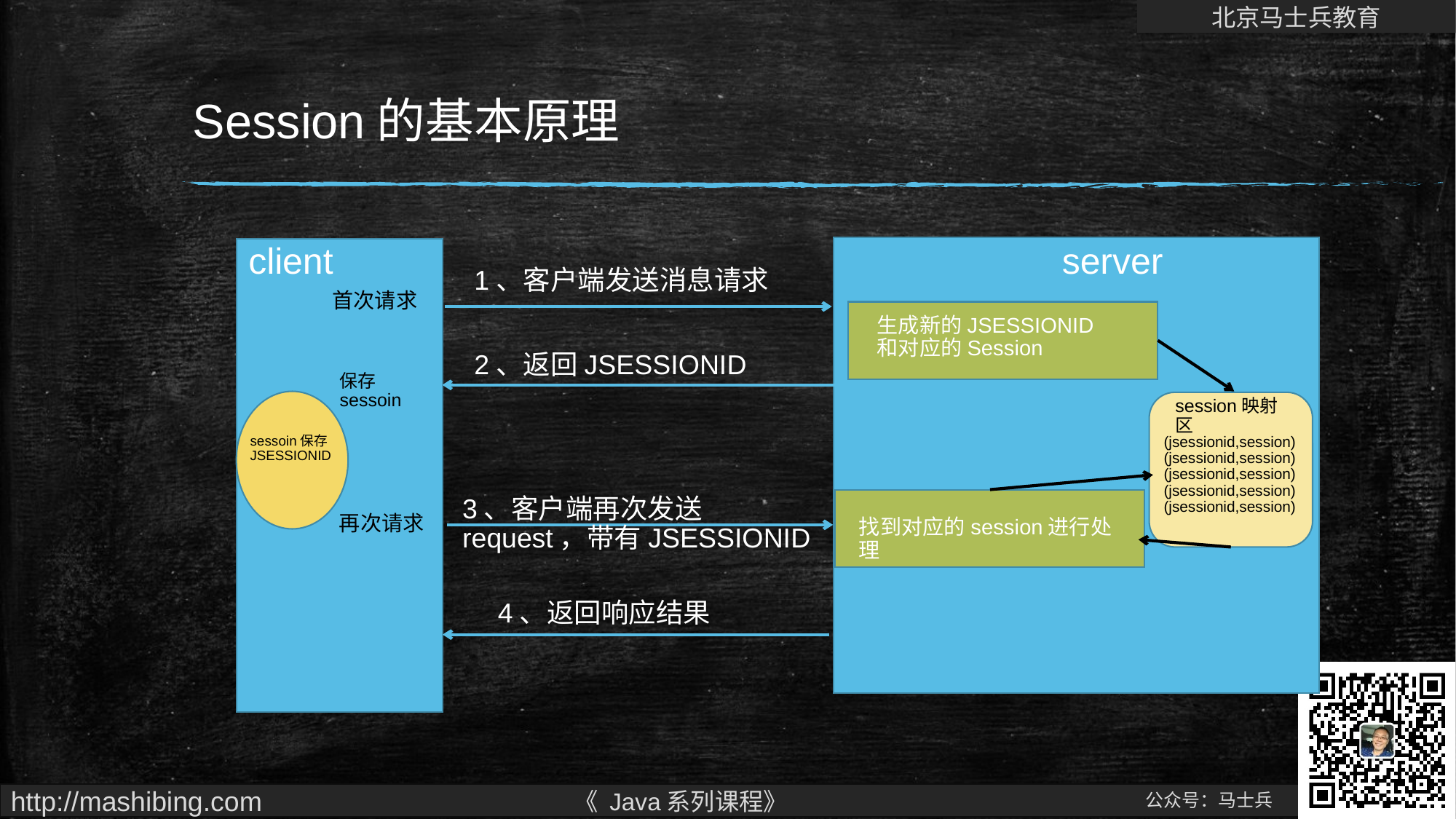

# Session的基本原理
client

server

1、客户端发送消息请求
首次请求

生成新的JSESSIONID和对应的Session
2、返回JSESSIONID
保存sessoin

sessoin保存JSESSIONID
session映射区

(jsessionid,session)
(jsessionid,session)
(jsessionid,session)
(jsessionid,session)
(jsessionid,session)
3、客户端再次发送request，带有JSESSIONID

再次请求
找到对应的session进行处理
4、返回响应结果